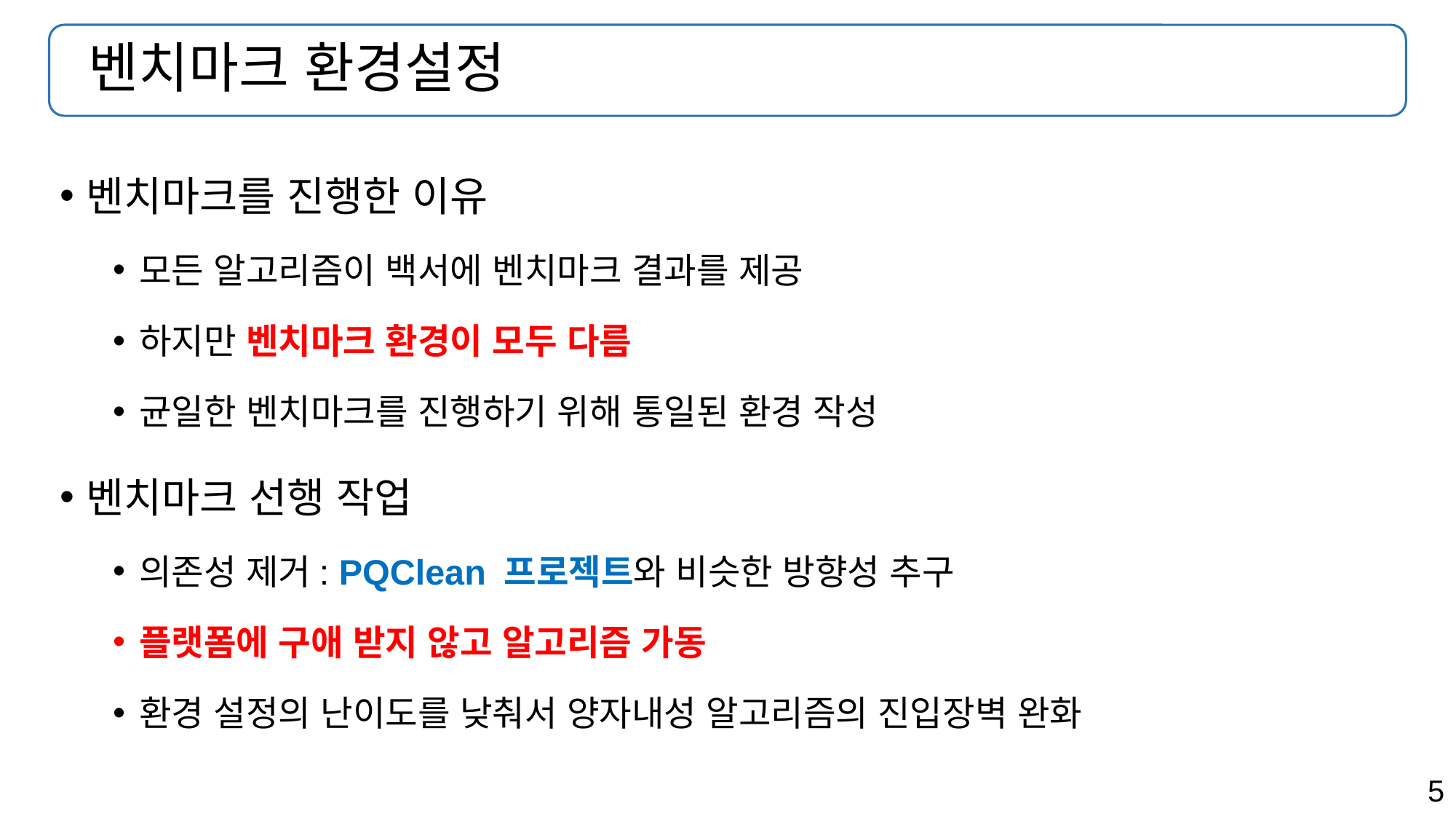

# 벤치마크 환경설정
벤치마크를 진행한 이유
모든 알고리즘이 백서에 벤치마크 결과를 제공
하지만 벤치마크 환경이 모두 다름
균일한 벤치마크를 진행하기 위해 통일된 환경 작성
벤치마크 선행 작업
의존성 제거: PQClean 프로젝트와 비슷한 방향성 추구
플랫폼에 구애 받지 않고 알고리즘 가동
환경 설정의 난이도를 낮춰서 양자내성 알고리즘의 진입장벽 완화